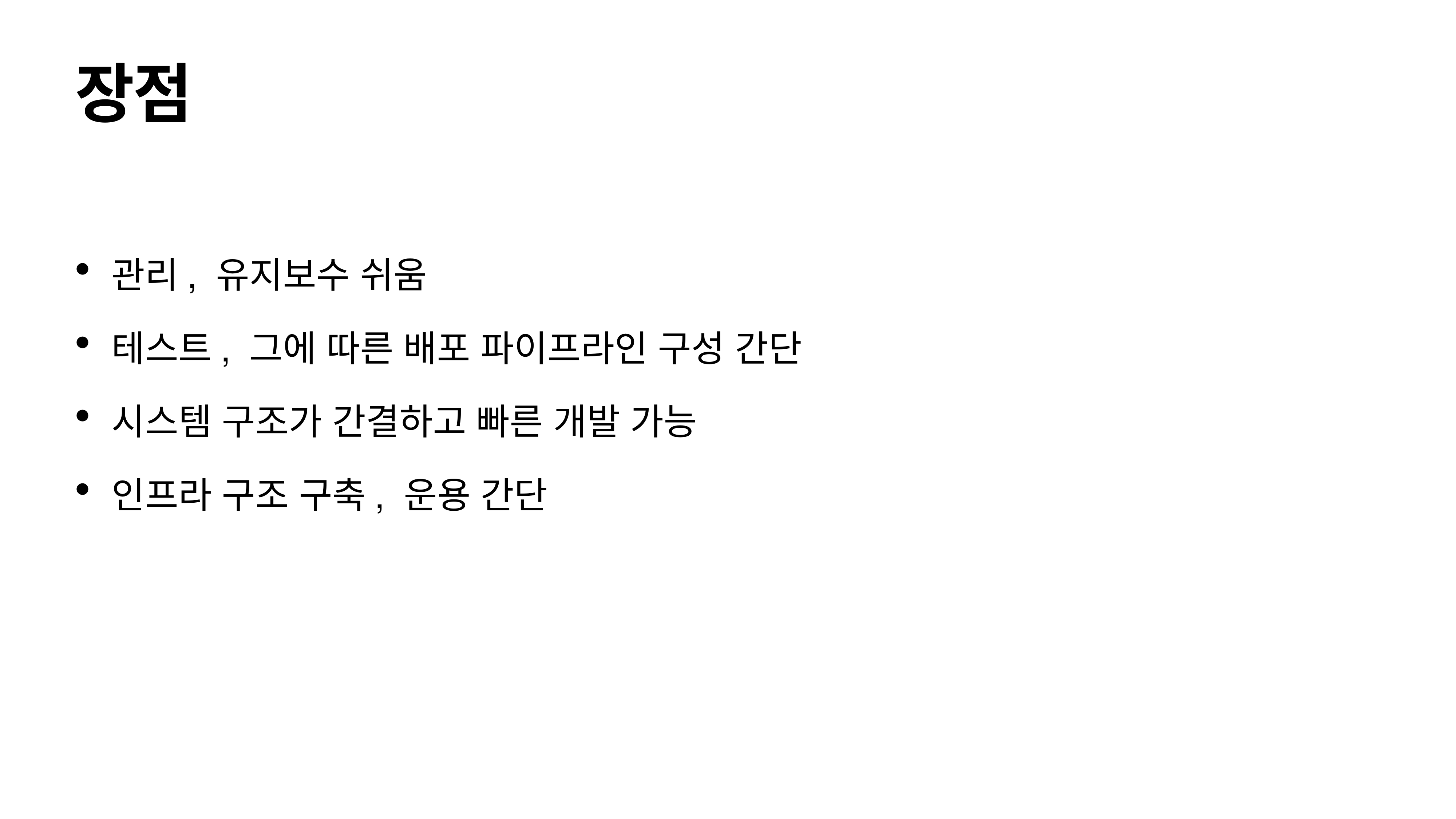

# 장점
관리, 유지보수 쉬움
테스트, 그에 따른 배포 파이프라인 구성 간단
시스템 구조가 간결하고 빠른 개발 가능
인프라 구조 구축, 운용 간단